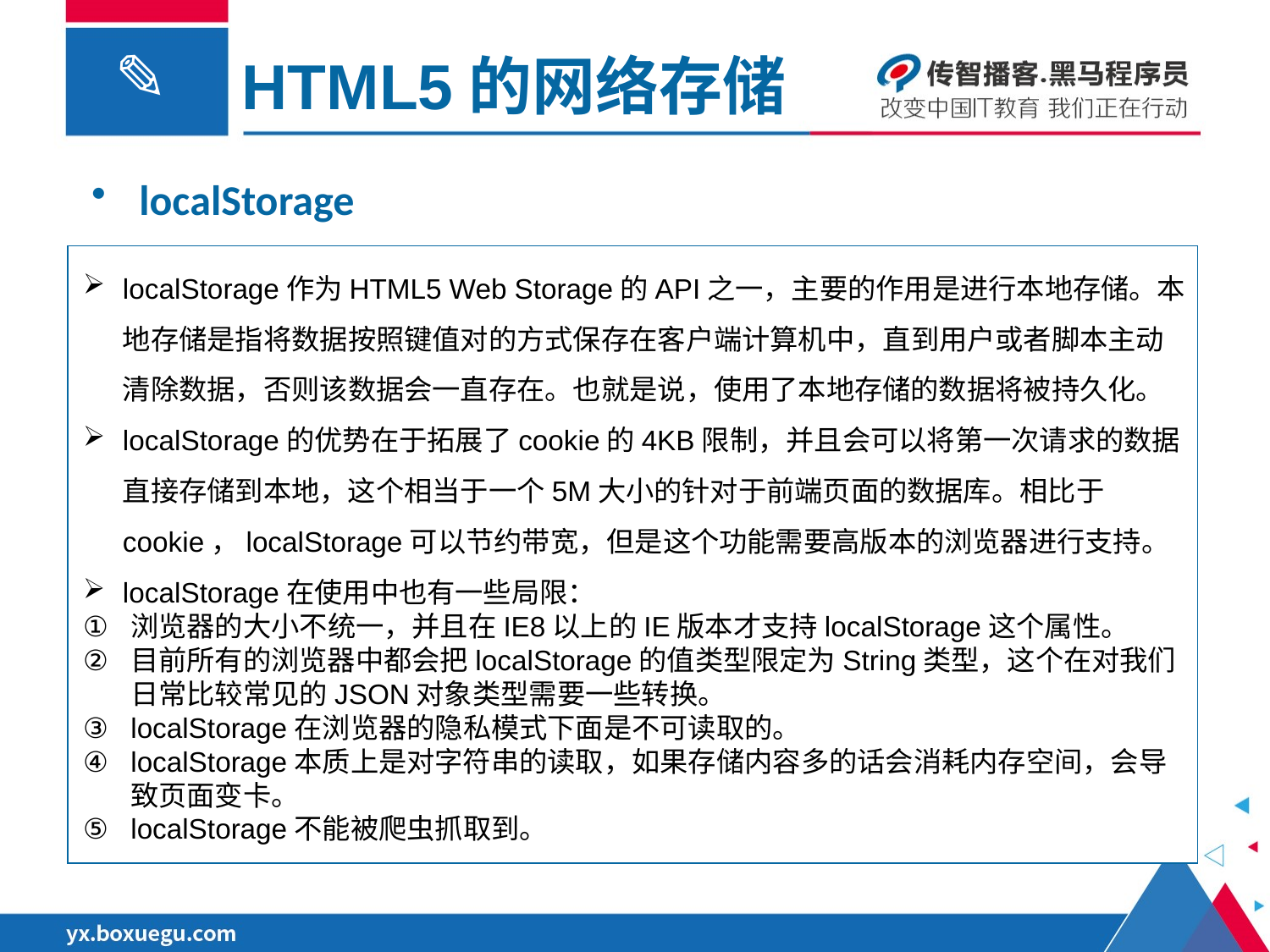

HTML5的网络存储
localStorage

localStorage作为HTML5 Web Storage的API之一，主要的作用是进行本地存储。本地存储是指将数据按照键值对的方式保存在客户端计算机中，直到用户或者脚本主动清除数据，否则该数据会一直存在。也就是说，使用了本地存储的数据将被持久化。
localStorage的优势在于拓展了cookie的4KB限制，并且会可以将第一次请求的数据直接存储到本地，这个相当于一个5M大小的针对于前端页面的数据库。相比于cookie，localStorage可以节约带宽，但是这个功能需要高版本的浏览器进行支持。
localStorage在使用中也有一些局限：
浏览器的大小不统一，并且在IE8以上的IE版本才支持localStorage这个属性。
目前所有的浏览器中都会把localStorage的值类型限定为String类型，这个在对我们日常比较常见的JSON对象类型需要一些转换。
localStorage在浏览器的隐私模式下面是不可读取的。
localStorage本质上是对字符串的读取，如果存储内容多的话会消耗内存空间，会导致页面变卡。
localStorage不能被爬虫抓取到。